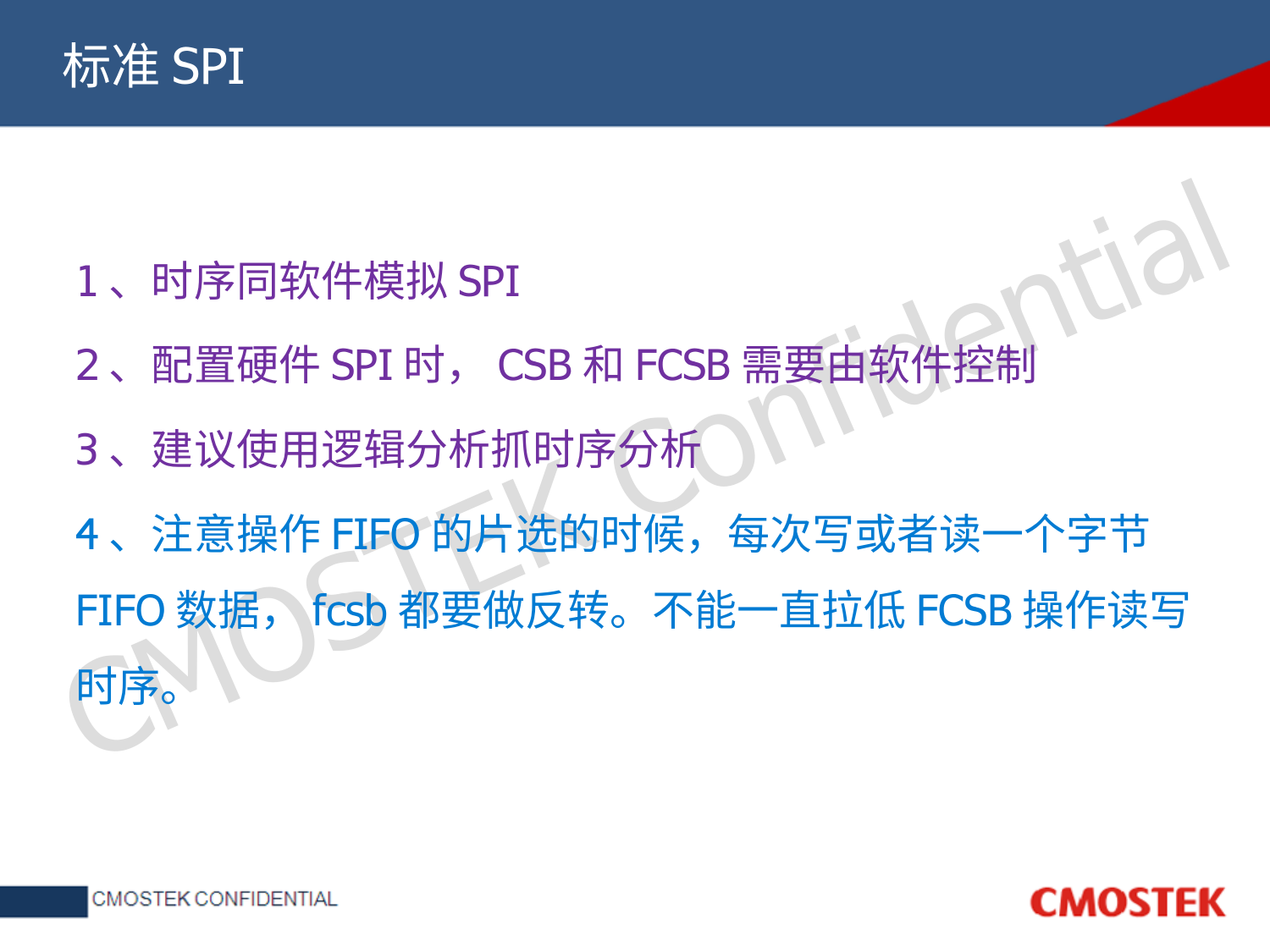

# 标准SPI
1、时序同软件模拟SPI
2、配置硬件SPI时，CSB和FCSB需要由软件控制
3、建议使用逻辑分析抓时序分析
4、注意操作FIFO的片选的时候，每次写或者读一个字节FIFO数据，fcsb都要做反转。不能一直拉低FCSB操作读写时序。

5